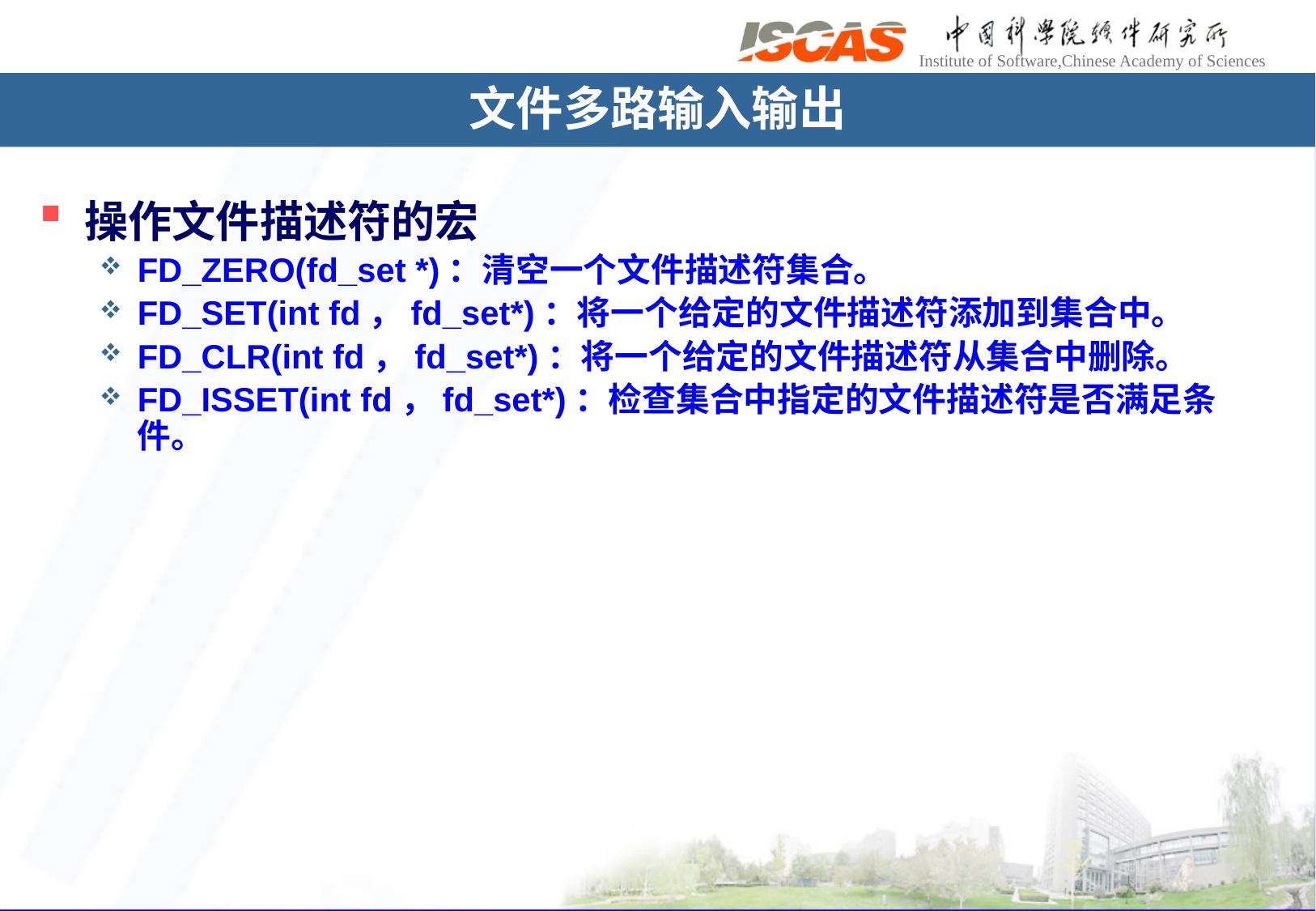

文件多路输入输出

操作文件描述符的宏
FD_ZERO(fd_set *)：清空一个文件描述符集合。
FD_SET(int fd，fd_set*)：将一个给定的文件描述符添加到集合中。
FD_CLR(int fd，fd_set*)：将一个给定的文件描述符从集合中删除。
FD_ISSET(int fd，fd_set*)：检查集合中指定的文件描述符是否满足条件。